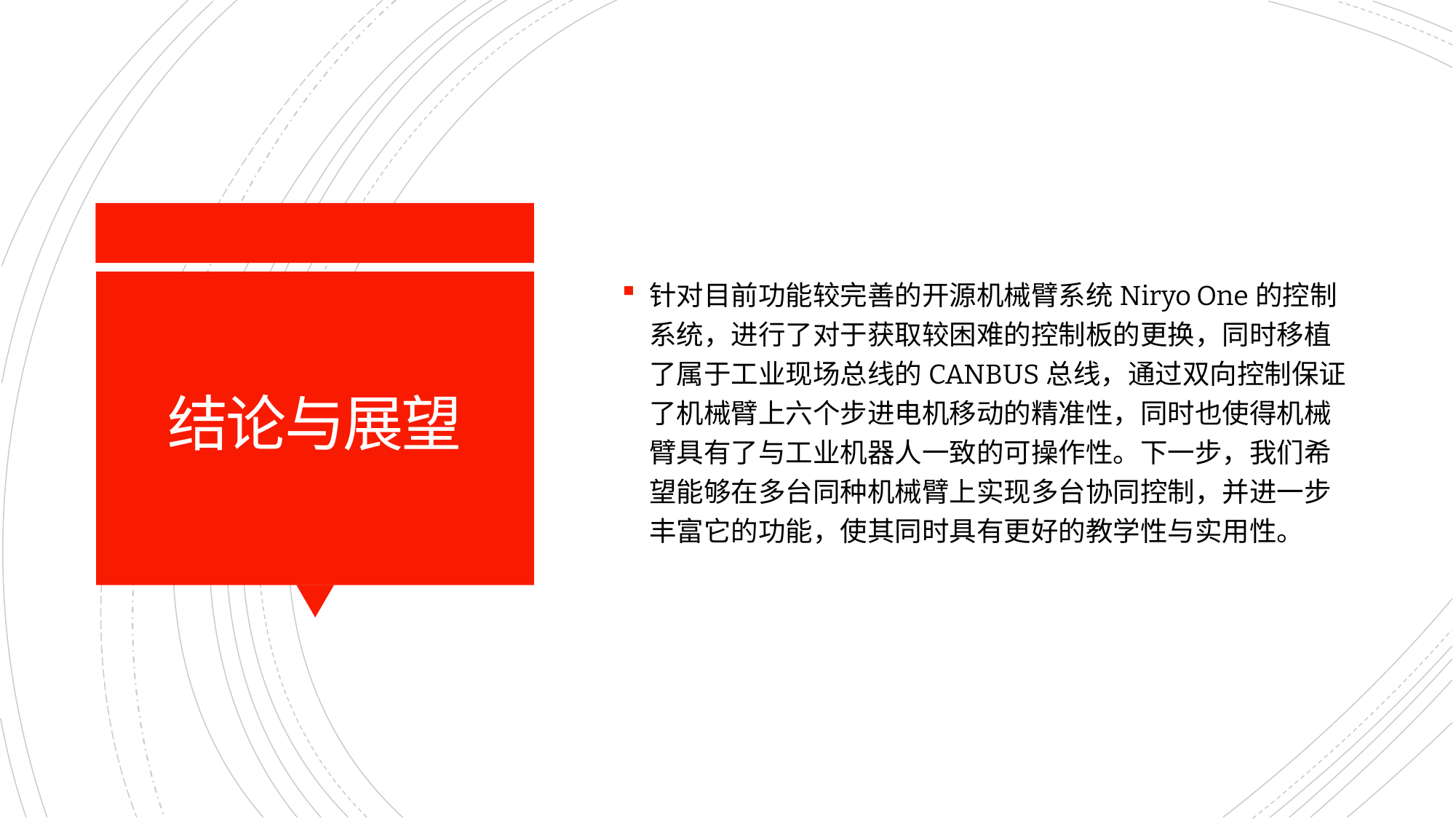

针对目前功能较完善的开源机械臂系统Niryo One的控制系统，进行了对于获取较困难的控制板的更换，同时移植了属于工业现场总线的CANBUS总线，通过双向控制保证了机械臂上六个步进电机移动的精准性，同时也使得机械臂具有了与工业机器人一致的可操作性。下一步，我们希望能够在多台同种机械臂上实现多台协同控制，并进一步丰富它的功能，使其同时具有更好的教学性与实用性。
# 结论与展望